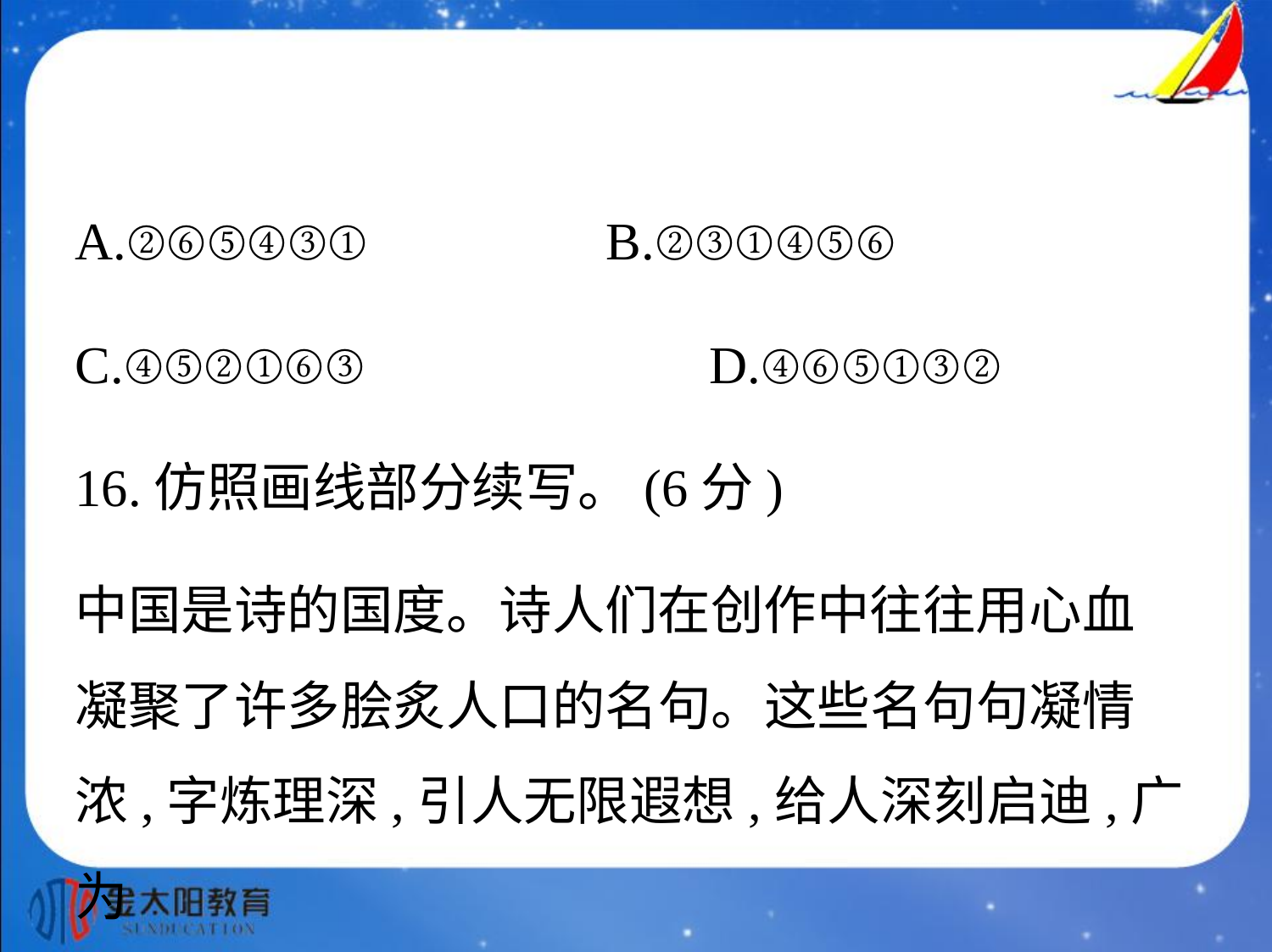

A.②⑥⑤④③①　　　　B.②③①④⑤⑥
C.④⑤②①⑥③　　　　　　D.④⑥⑤①③②
16.仿照画线部分续写。(6分)
中国是诗的国度。诗人们在创作中往往用心血
凝聚了许多脍炙人口的名句。这些名句句凝情
浓,字炼理深,引人无限遐想,给人深刻启迪,广为